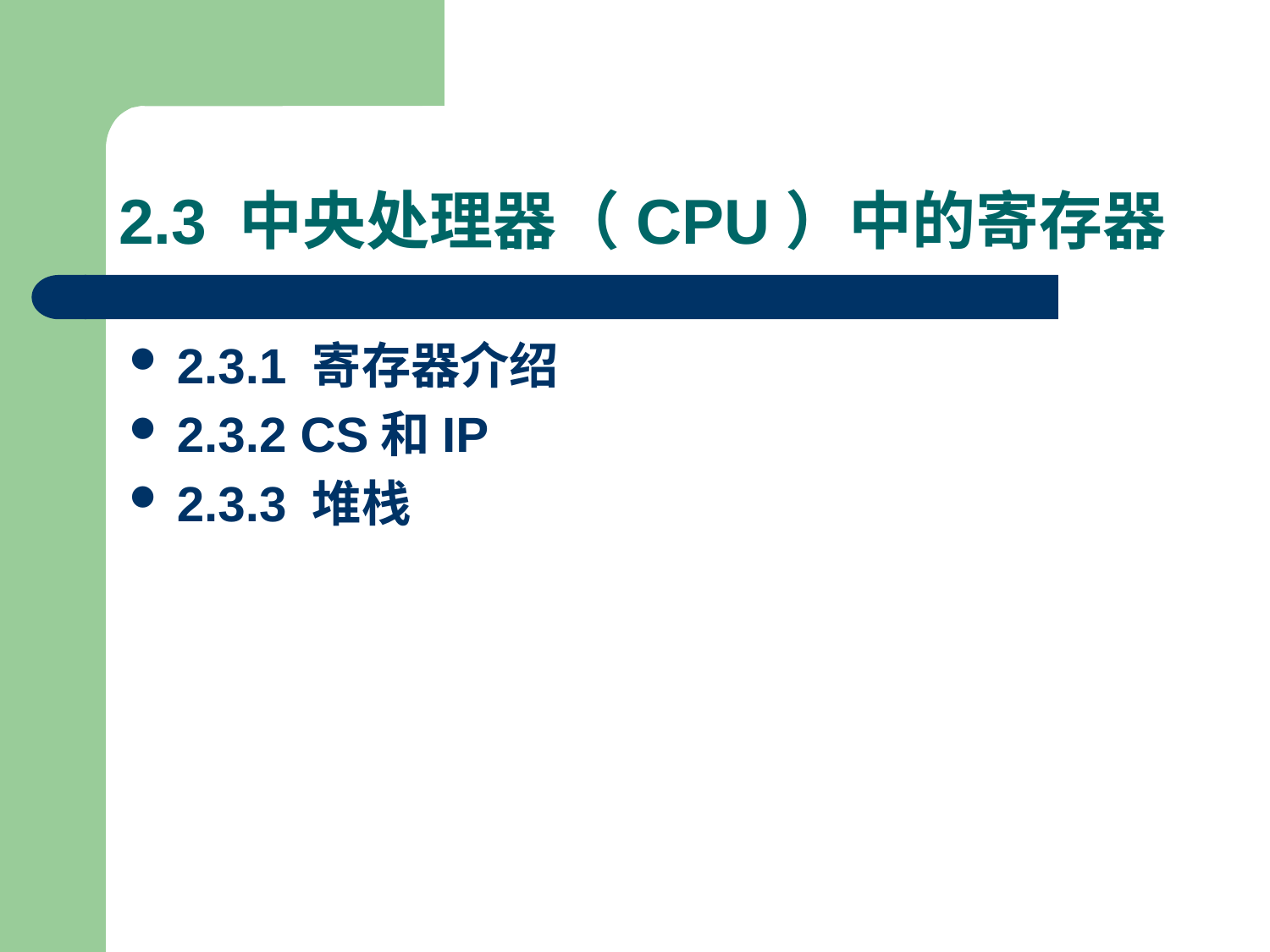

# 2.3 中央处理器（CPU）中的寄存器
2.3.1 寄存器介绍
2.3.2 CS和IP
2.3.3 堆栈